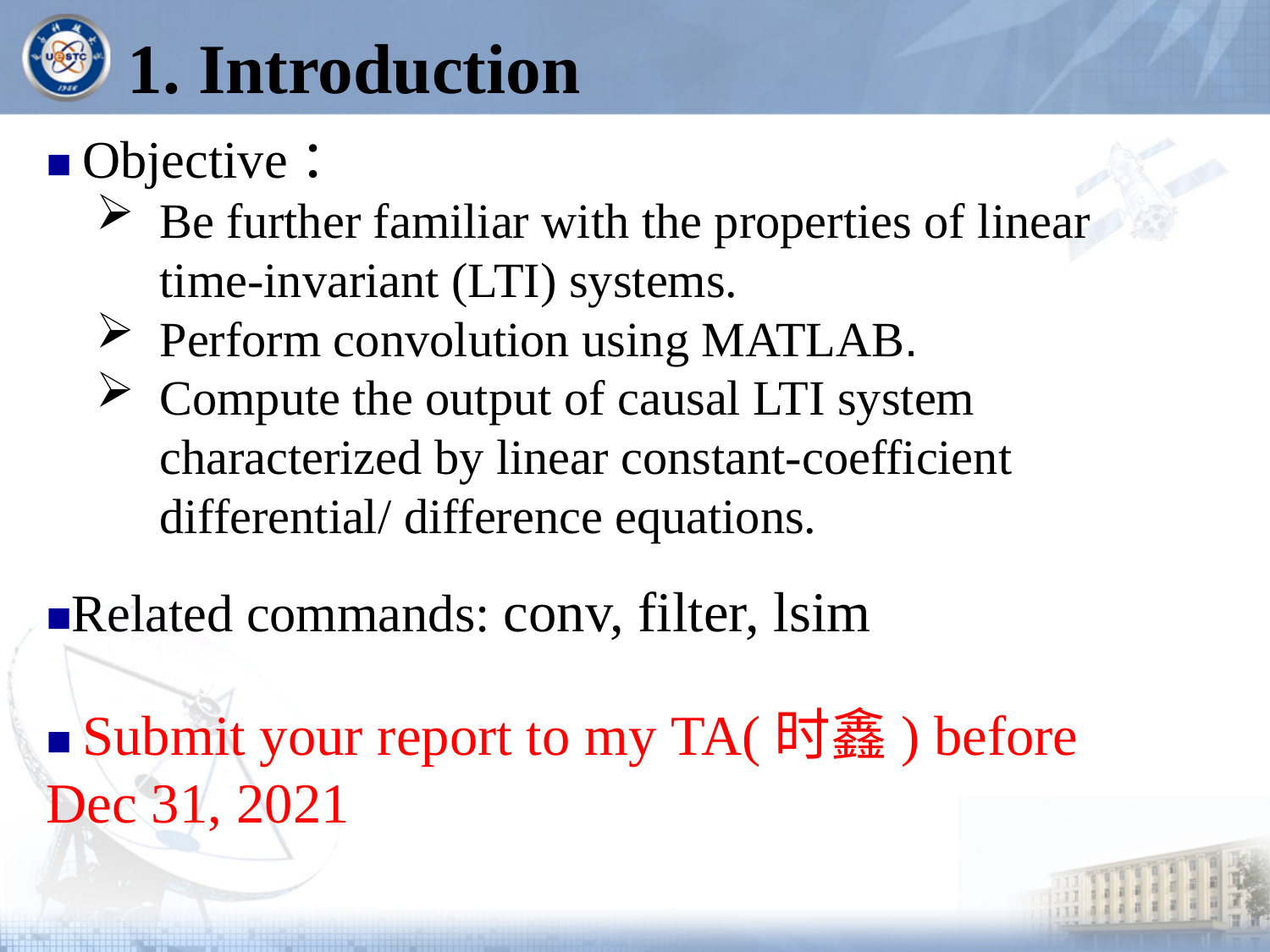

# 1. Introduction
■ Objective：
Be further familiar with the properties of linear time-invariant (LTI) systems.
Perform convolution using MATLAB.
Compute the output of causal LTI system characterized by linear constant-coefficient differential/ difference equations.
■Related commands: conv, filter, lsim
■ Submit your report to my TA(时鑫) before Dec 31, 2021